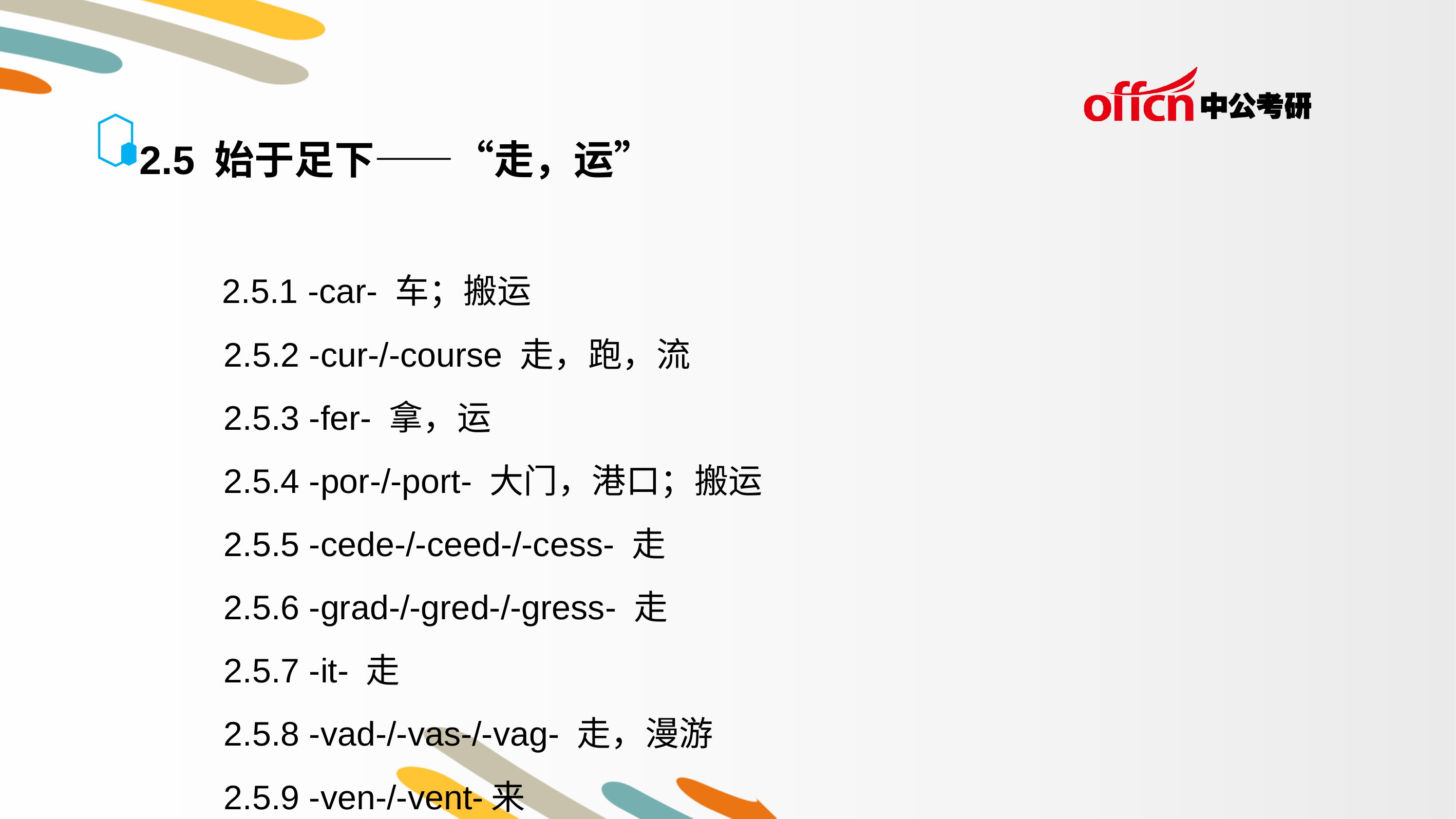

2.5 始于足下——“走，运”

                2.5.1 -car- 车；搬运
                 2.5.2 -cur-/-course 走，跑，流
                 2.5.3 -fer- 拿，运
                 2.5.4 -por-/-port- 大门，港口；搬运
                 2.5.5 -cede-/-ceed-/-cess- 走
                 2.5.6 -grad-/-gred-/-gress- 走
                 2.5.7 -it- 走
                 2.5.8 -vad-/-vas-/-vag- 走，漫游
                 2.5.9 -ven-/-vent-来